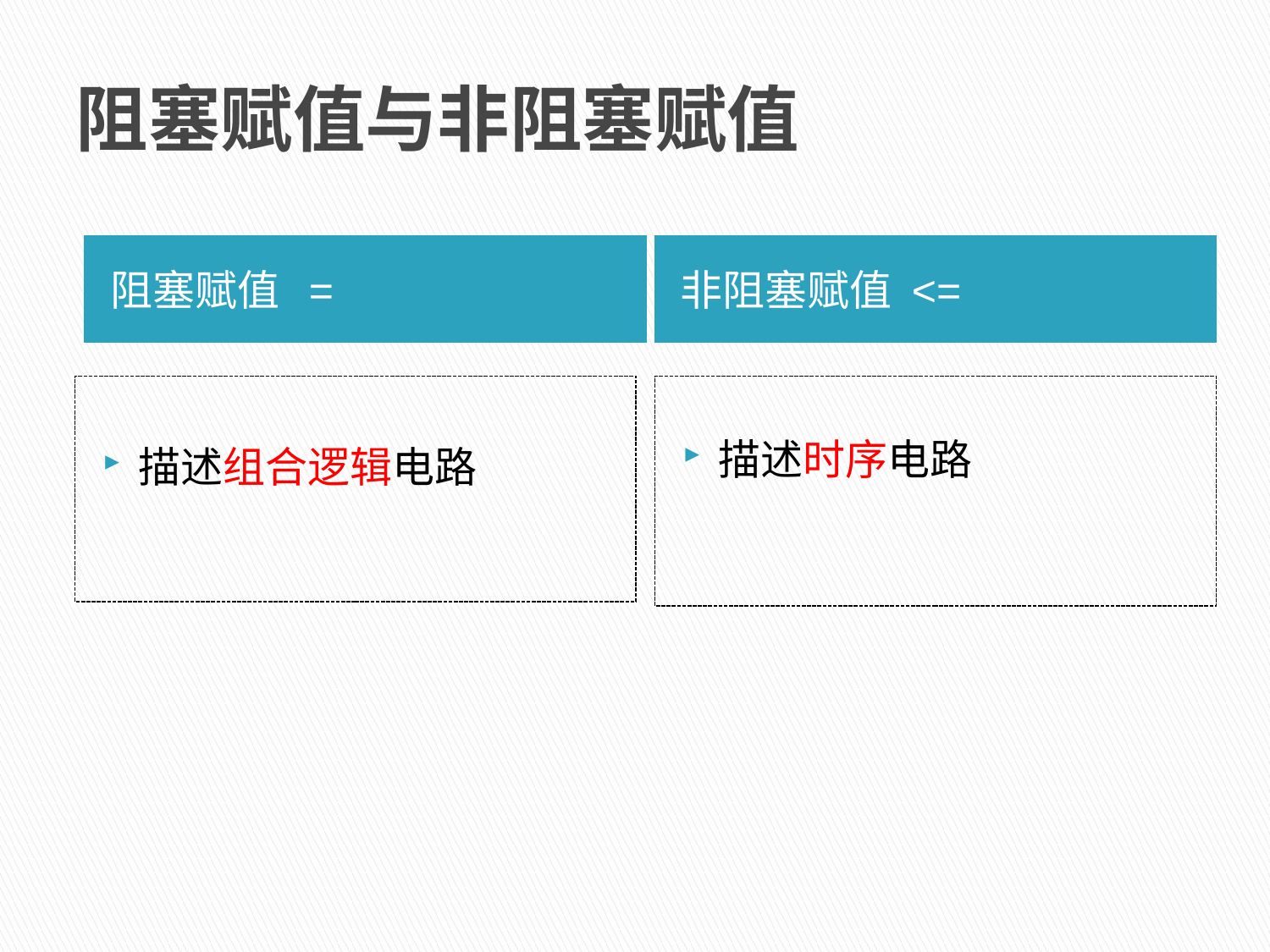

# 阻塞赋值与非阻塞赋值
阻塞赋值  =
非阻塞赋值 <=

描述组合逻辑电路

描述时序电路